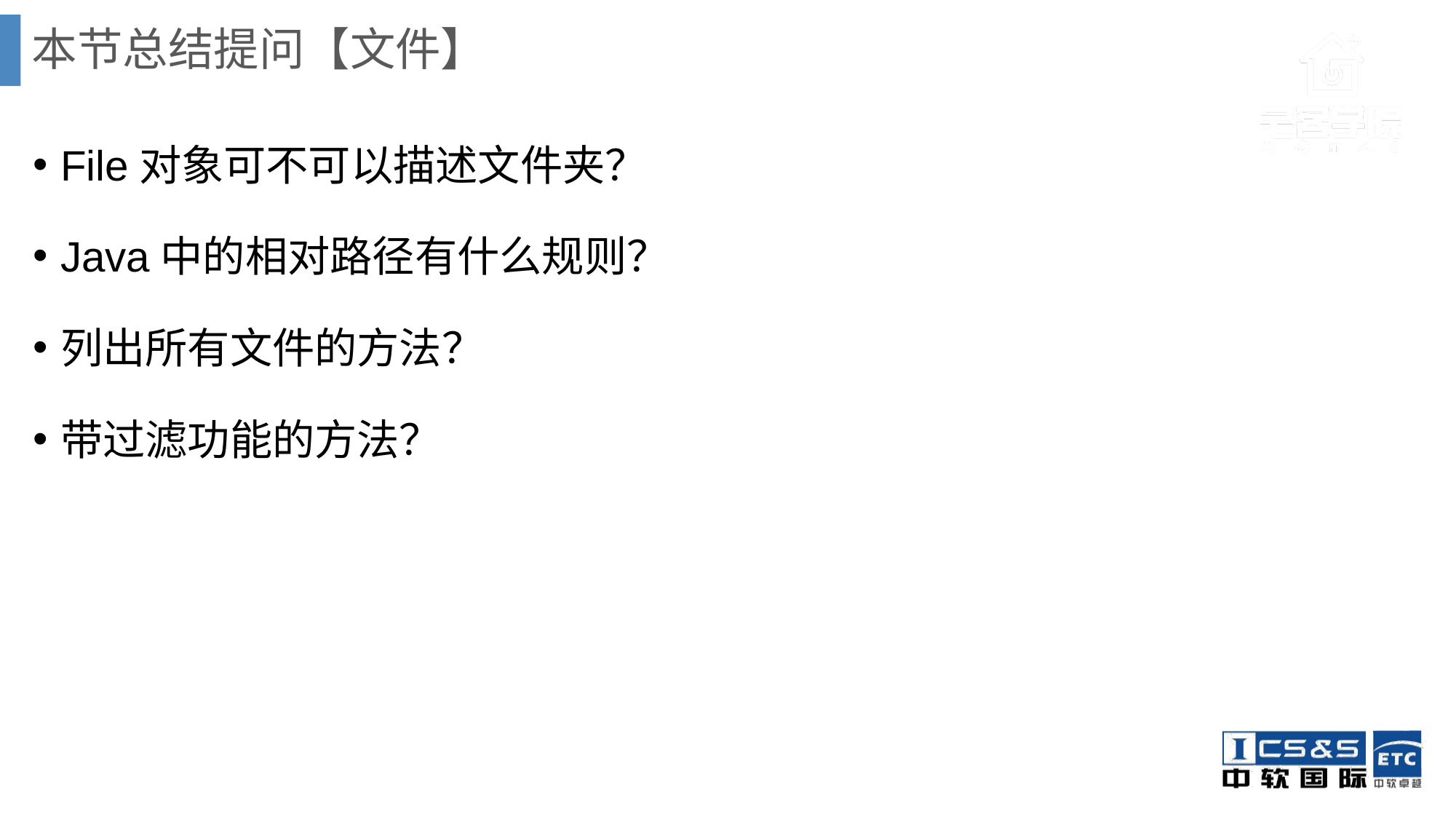

# 本节总结提问【文件】
File对象可不可以描述文件夹？
Java中的相对路径有什么规则？
列出所有文件的方法？
带过滤功能的方法？